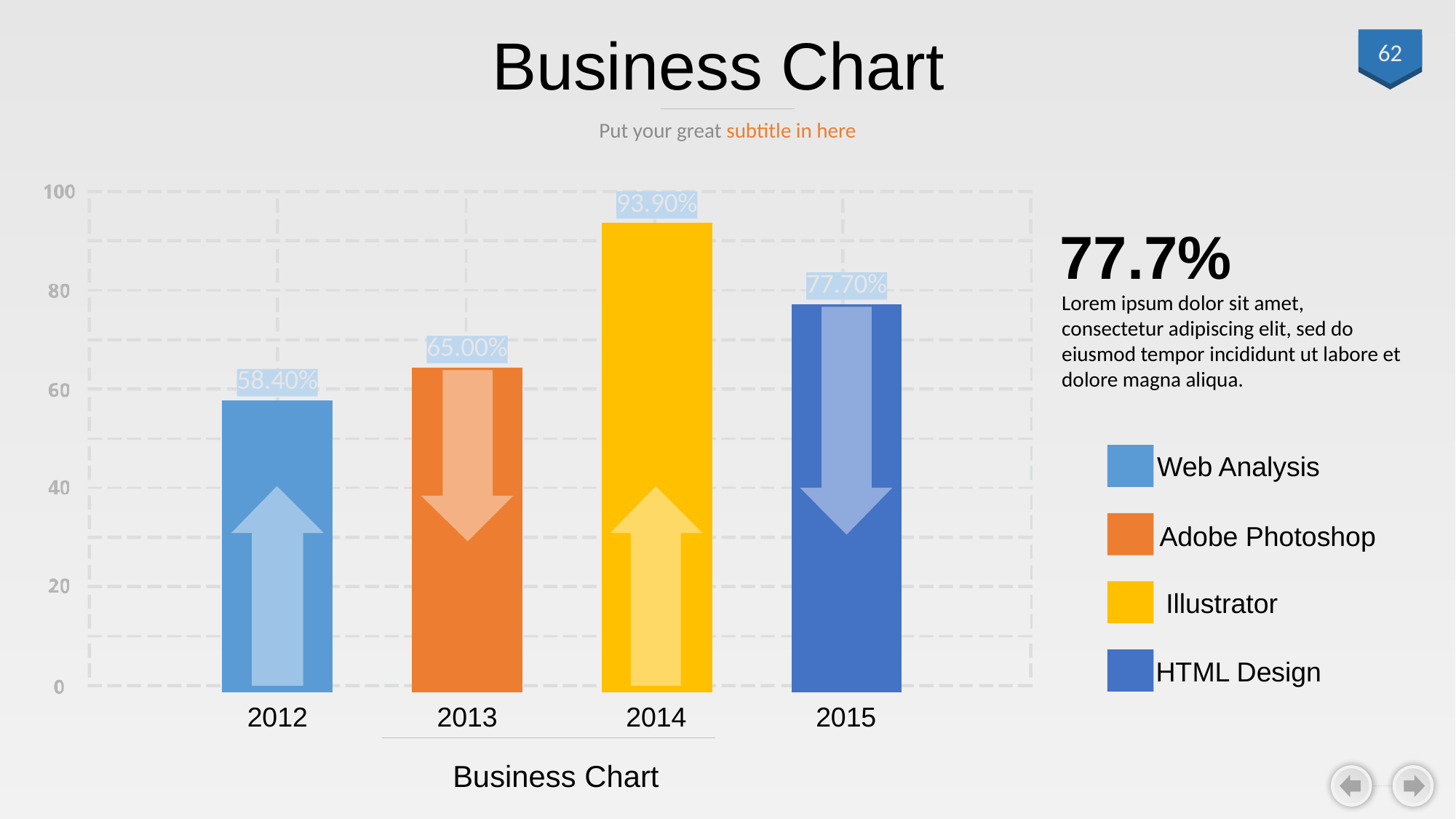

# Business Chart
62
Put your great subtitle in here

### Chart

| Category | 系列 1 |
|---|---|
| 类别 1 | 0.584 |
| 类别 2 | 0.65 |
| 类别 3 | 0.939 |
| 类别 4 | 0.777 |

77.7%
Lorem ipsum dolor sit amet, consectetur adipiscing elit, sed do eiusmod tempor incididunt ut labore et dolore magna aliqua.

Web Analysis

Adobe Photoshop
Illustrator

HTML Design

2012
2013
2014
2015
Business Chart